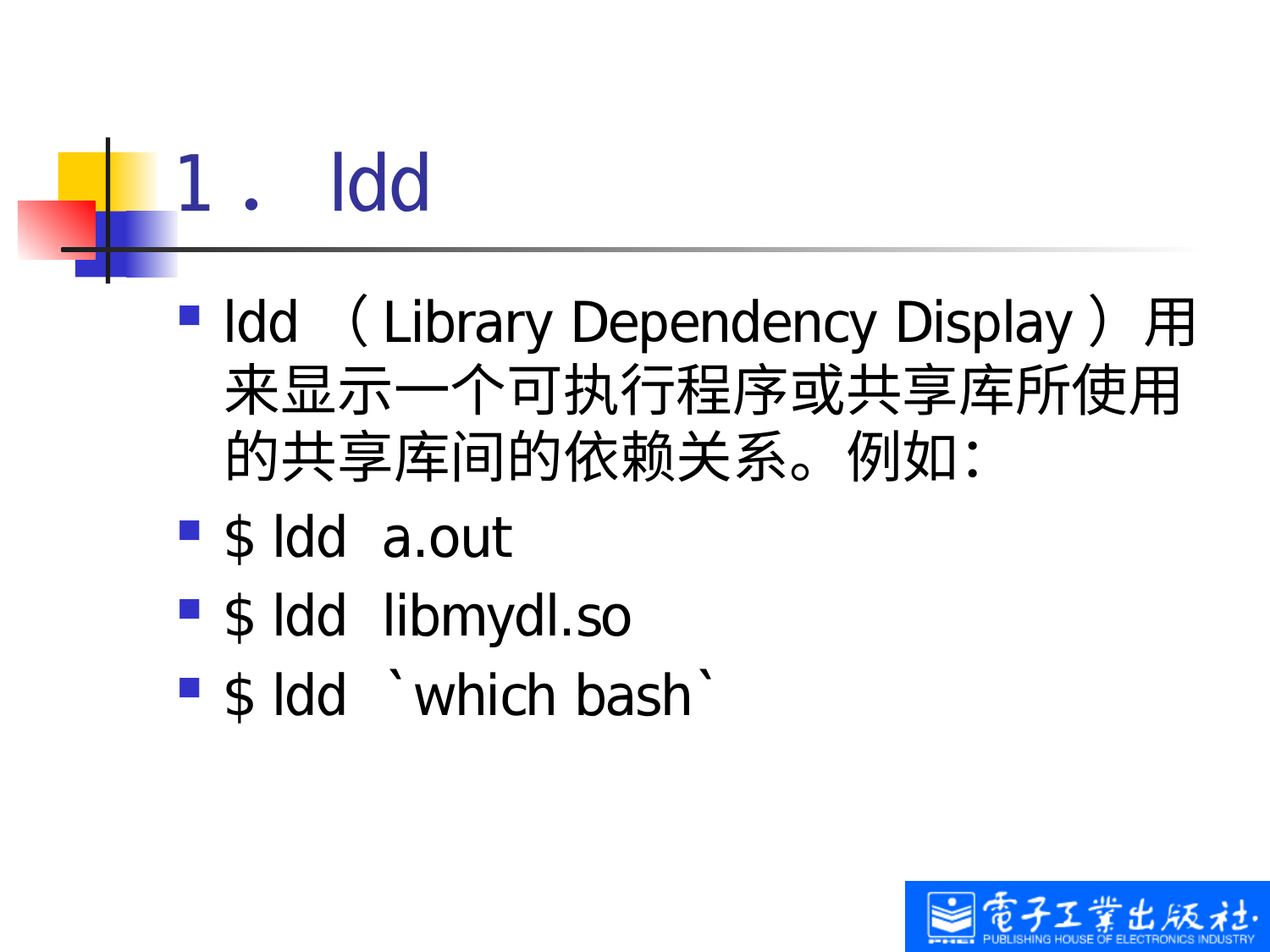

# 1．ldd
ldd（Library Dependency Display）用来显示一个可执行程序或共享库所使用的共享库间的依赖关系。例如：
$ ldd  a.out
$ ldd  libmydl.so
$ ldd  `which bash`